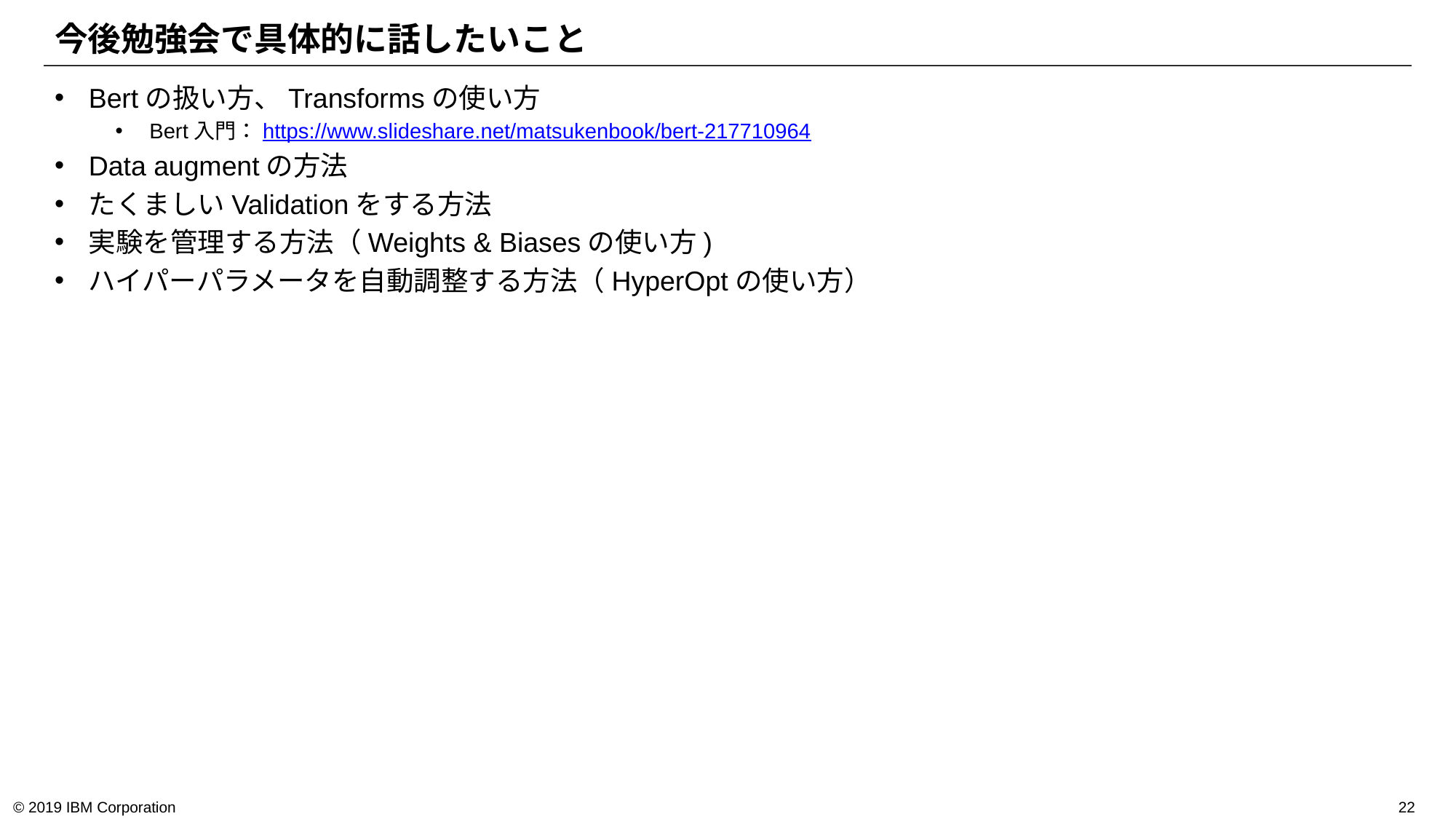

# 今後勉強会で具体的に話したいこと
Bertの扱い方、Transformsの使い方
Bert入門：https://www.slideshare.net/matsukenbook/bert-217710964
Data augmentの方法
たくましいValidationをする方法
実験を管理する方法（Weights & Biasesの使い方)
ハイパーパラメータを自動調整する方法（HyperOptの使い方）